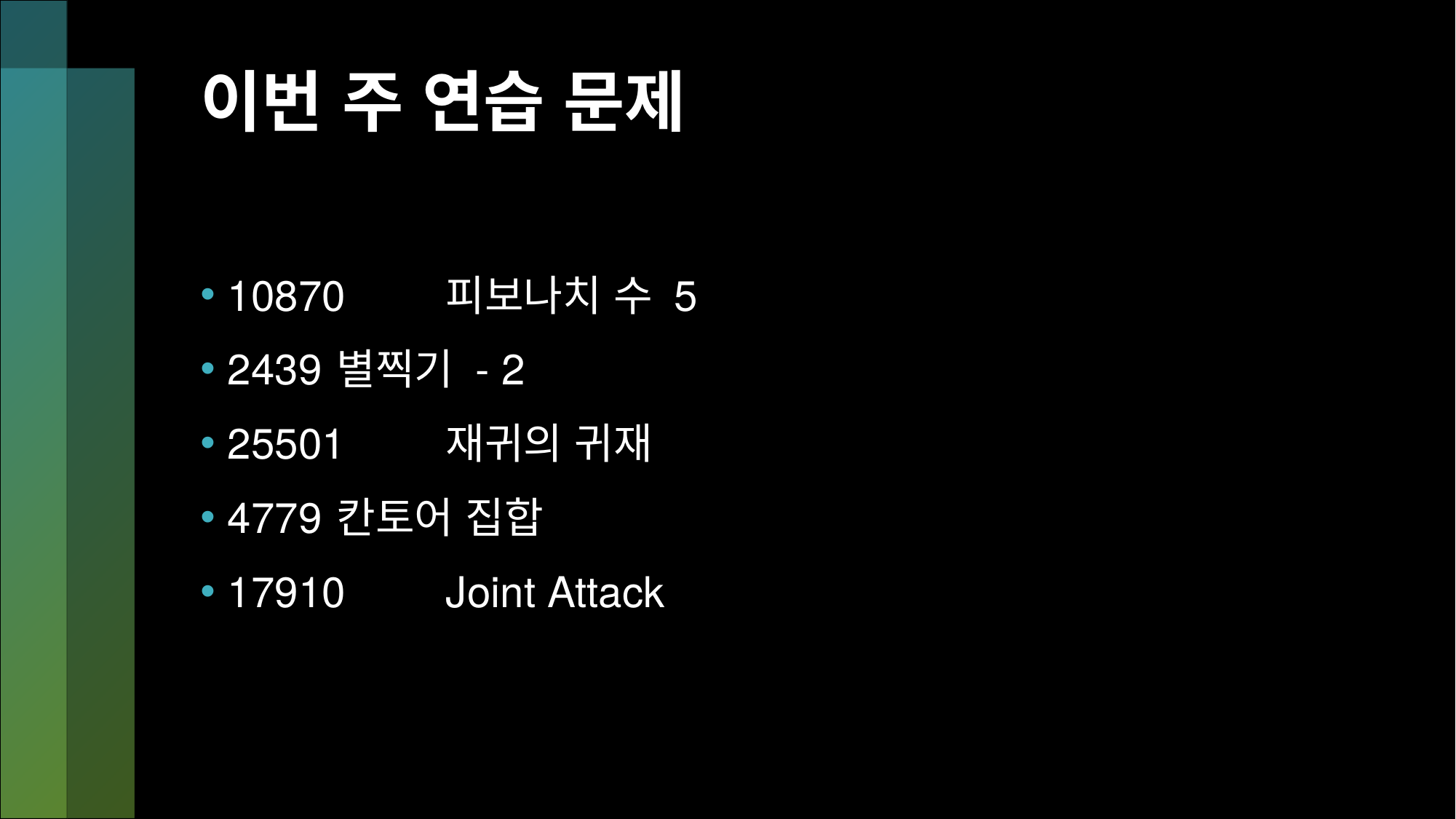

# 이번 주 연습 문제
10870	피보나치 수 5
2439	별찍기 - 2
25501	재귀의 귀재
4779	칸토어 집합
17910 	Joint Attack